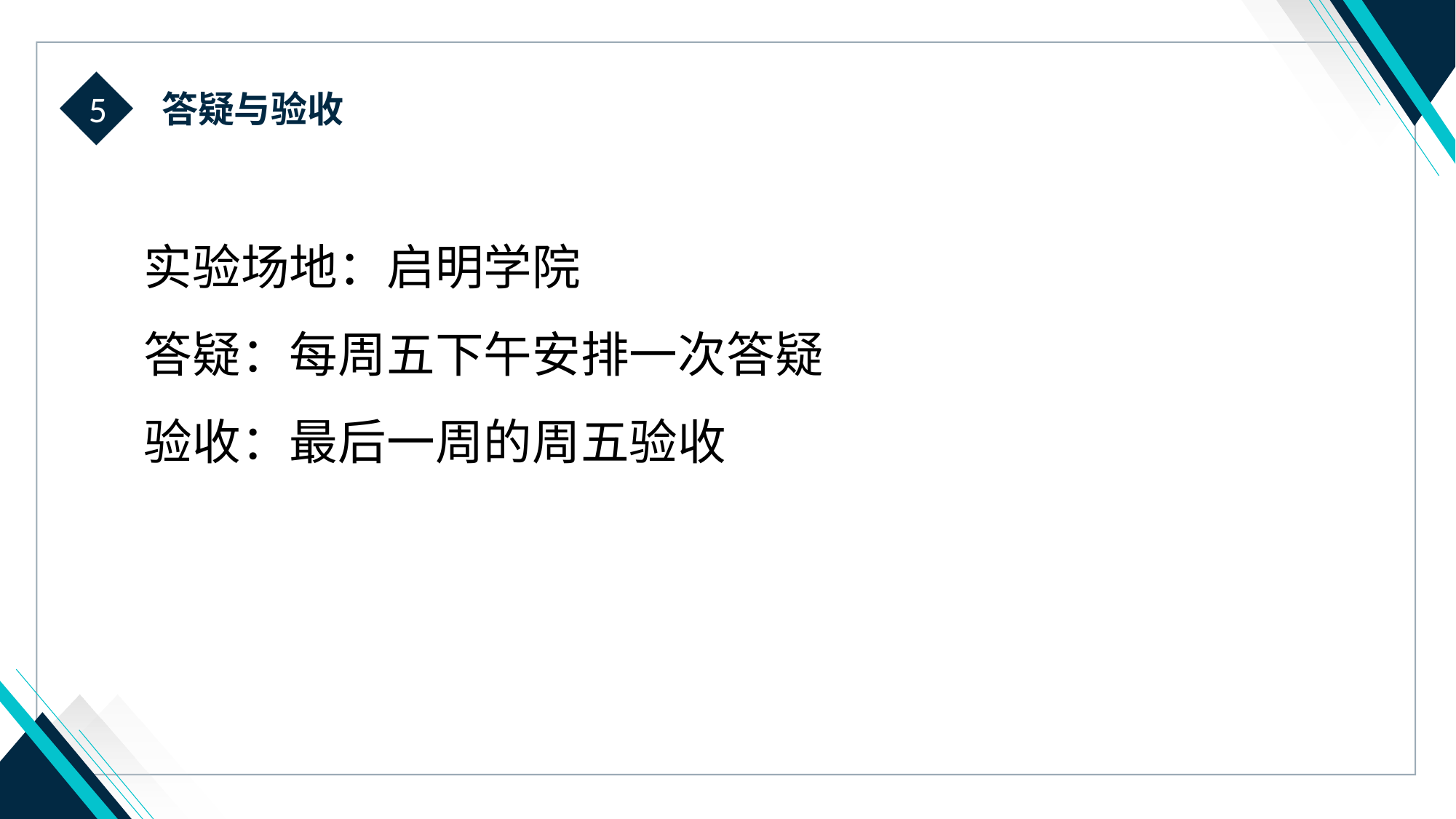

5
答疑与验收
实验场地：启明学院
答疑：每周五下午安排一次答疑
验收：最后一周的周五验收